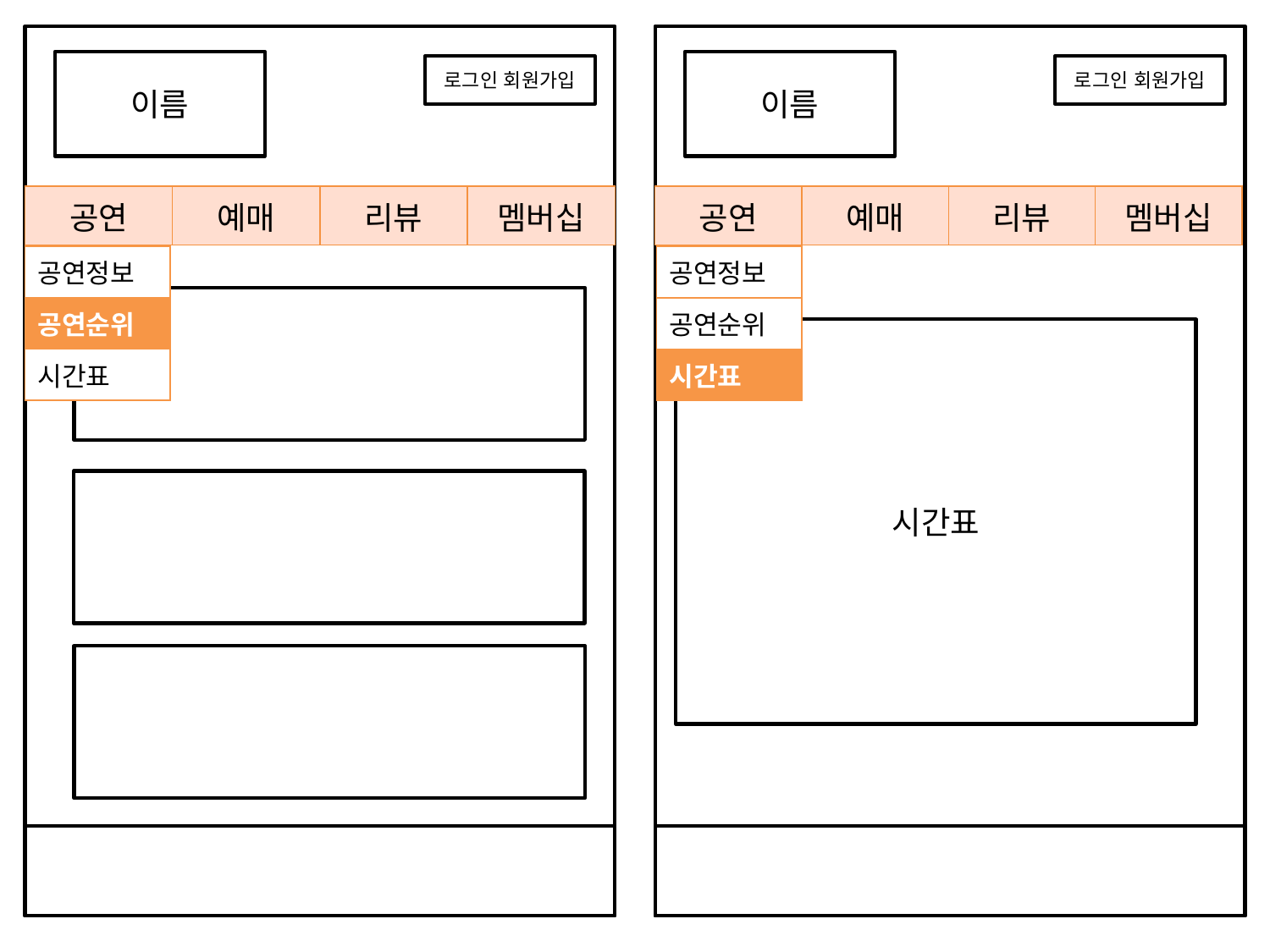

이름
로그인 회원가입

이름
로그인 회원가입

| 공연 | 예매 | 리뷰 | 멤버십 |
| --- | --- | --- | --- |
| 공연 | 예매 | 리뷰 | 멤버십 |
| --- | --- | --- | --- |
| 공연정보 |
| --- |
| 공연순위 |
| 시간표 |
| 공연정보 |
| --- |
| 공연순위 |
| 시간표 |

시간표